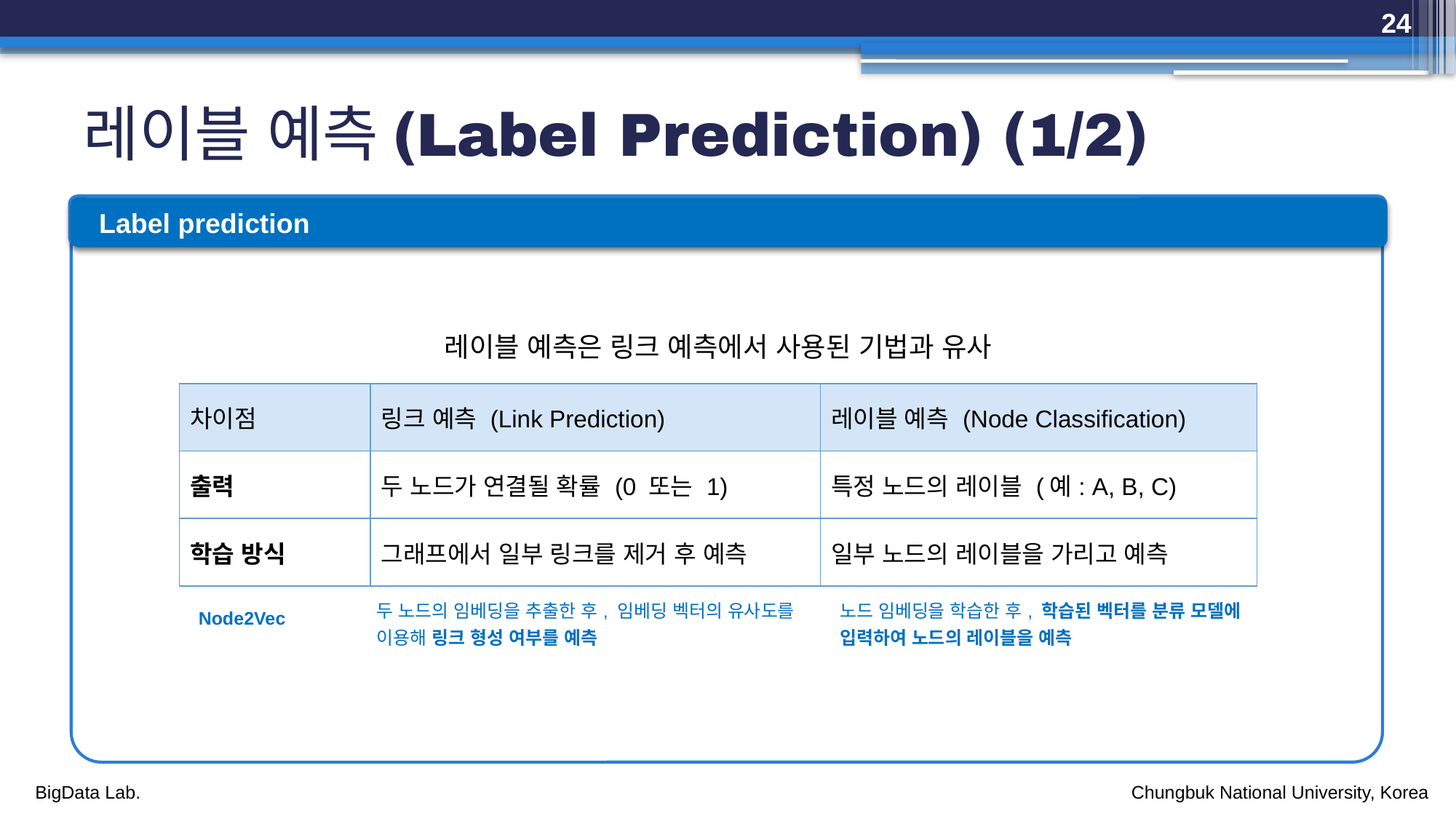

24
# 레이블 예측(Label Prediction) (1/2)

link prediction

Label prediction
레이블 예측은 링크 예측에서 사용된 기법과 유사
| 차이점 | 링크 예측 (Link Prediction) | 레이블 예측 (Node Classification) |
| --- | --- | --- |
| 출력 | 두 노드가 연결될 확률 (0 또는 1) | 특정 노드의 레이블 (예: A, B, C) |
| 학습 방식 | 그래프에서 일부 링크를 제거 후 예측 | 일부 노드의 레이블을 가리고 예측 |
| Node2Vec | 두 노드의 임베딩을 추출한 후, 임베딩 벡터의 유사도를 이용해 링크 형성 여부를 예측 | 노드 임베딩을 학습한 후, 학습된 벡터를 분류 모델에 입력하여 노드의 레이블을 예측 |
| --- | --- | --- |